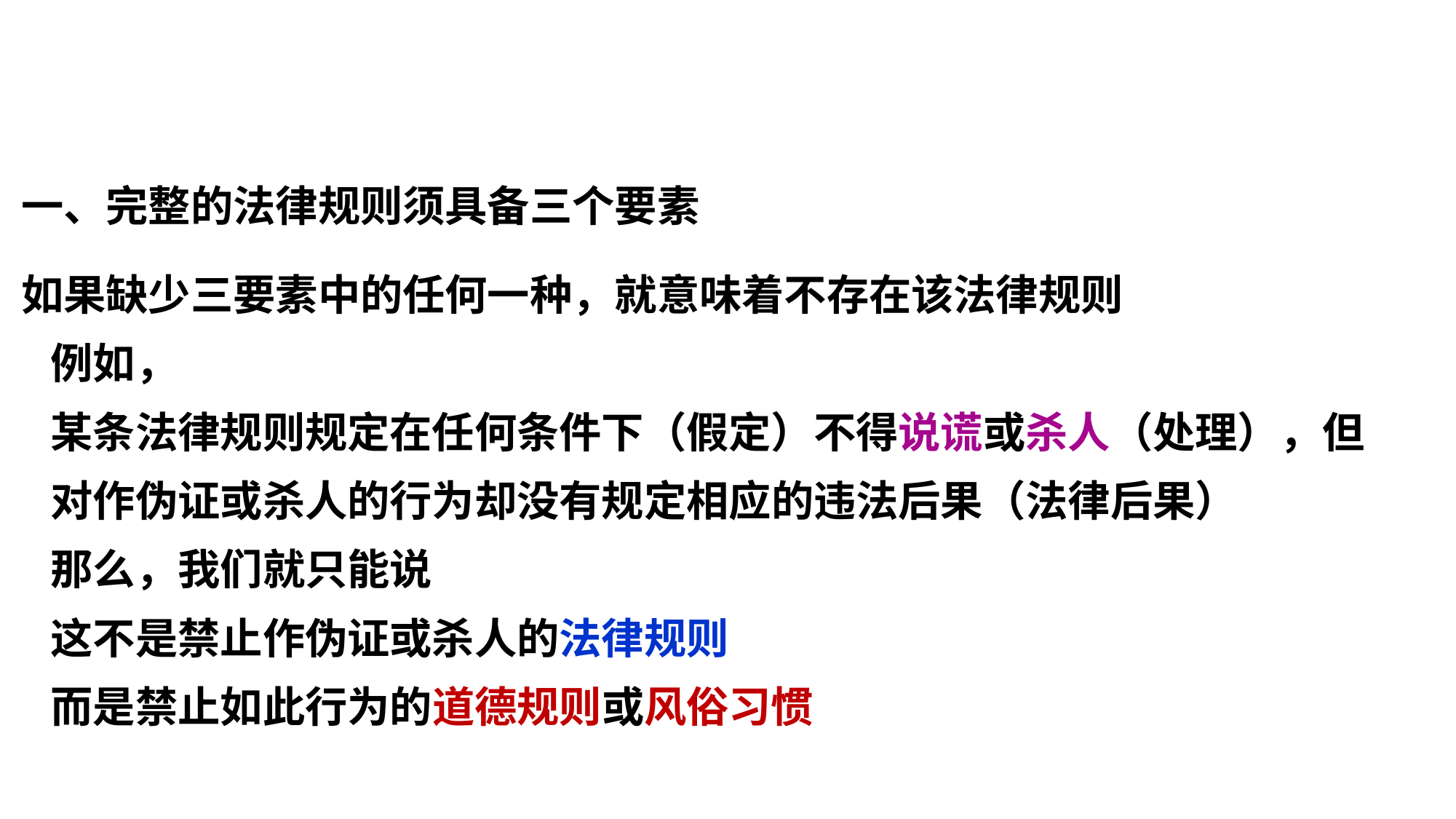

一、完整的法律规则须具备三个要素

如果缺少三要素中的任何一种，就意味着不存在该法律规则
  例如，
  某条法律规则规定在任何条件下（假定）不得说谎或杀人（处理），但
  对作伪证或杀人的行为却没有规定相应的违法后果（法律后果）
  那么，我们就只能说
  这不是禁止作伪证或杀人的法律规则
  而是禁止如此行为的道德规则或风俗习惯